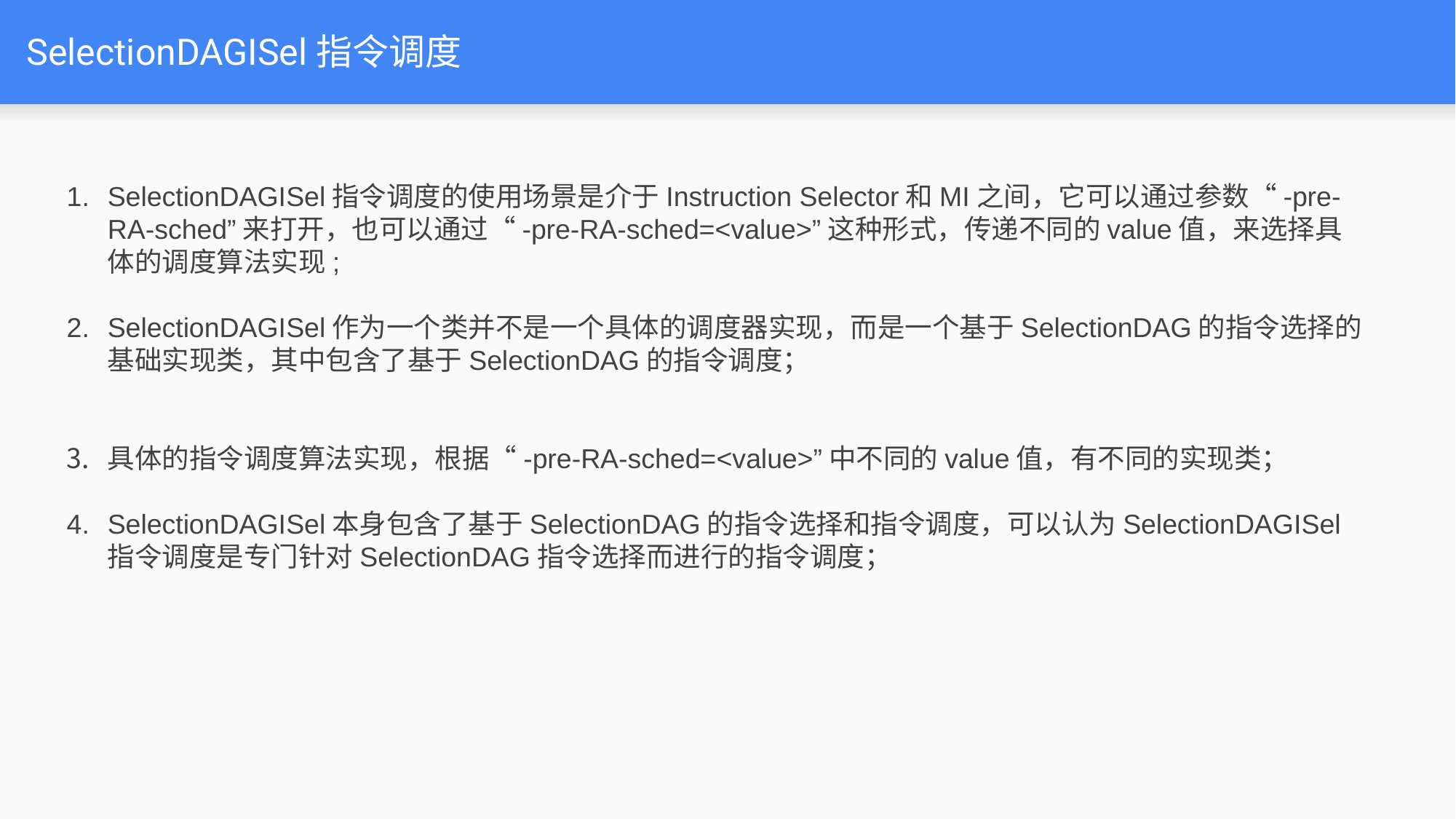

# SelectionDAGISel指令调度
SelectionDAGISel指令调度的使用场景是介于Instruction Selector和MI之间，它可以通过参数“-pre-RA-sched”来打开，也可以通过“-pre-RA-sched=<value>”这种形式，传递不同的value值，来选择具体的调度算法实现;

SelectionDAGISel作为一个类并不是一个具体的调度器实现，而是一个基于SelectionDAG的指令选择的基础实现类，其中包含了基于SelectionDAG的指令调度；

具体的指令调度算法实现，根据“-pre-RA-sched=<value>”中不同的value值，有不同的实现类；

SelectionDAGISel本身包含了基于SelectionDAG的指令选择和指令调度，可以认为SelectionDAGISel指令调度是专门针对SelectionDAG指令选择而进行的指令调度；